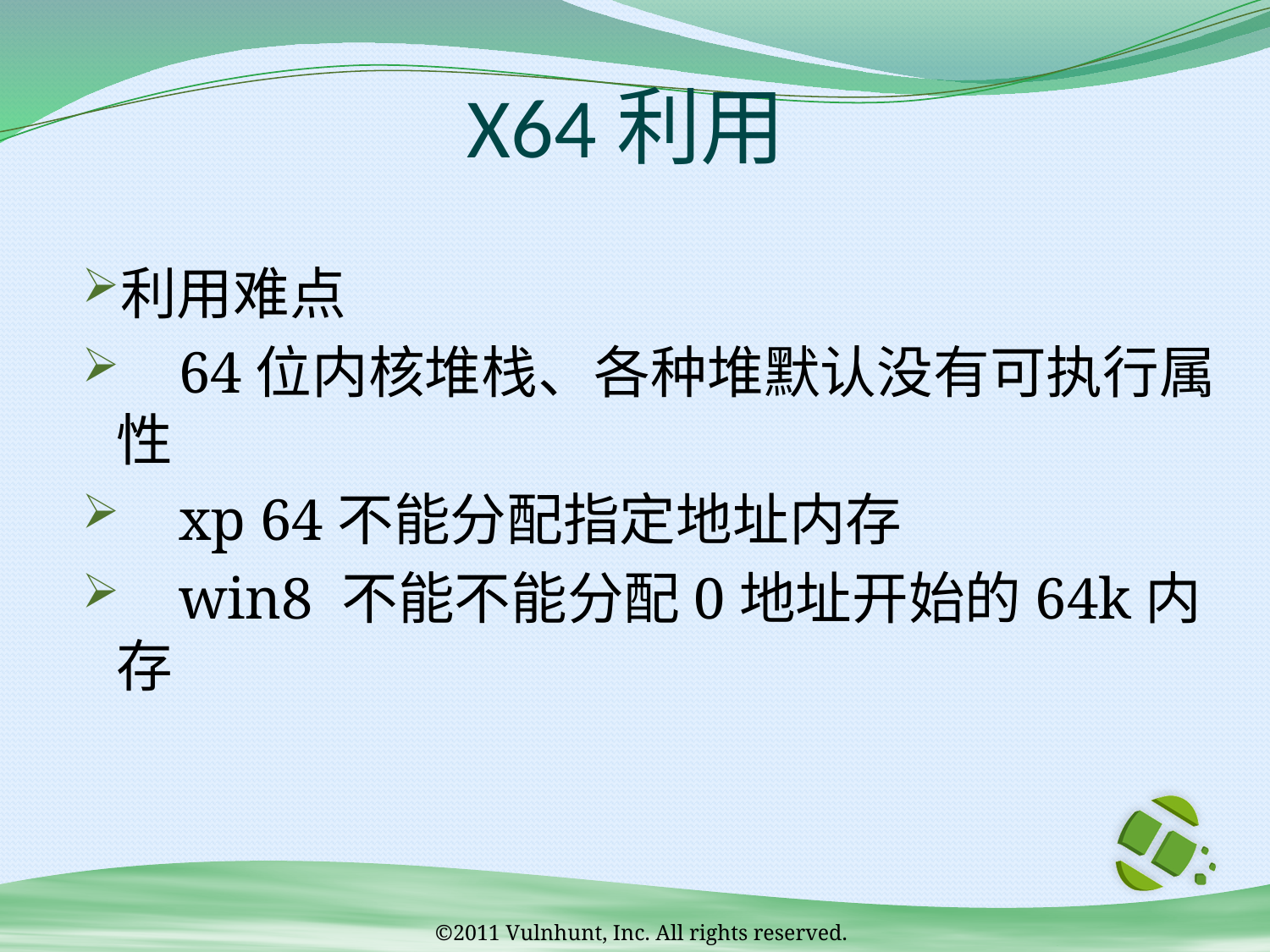

# X64利用

利用难点
    64位内核堆栈、各种堆默认没有可执行属性
    xp 64不能分配指定地址内存
    win8 不能不能分配0地址开始的64k内存